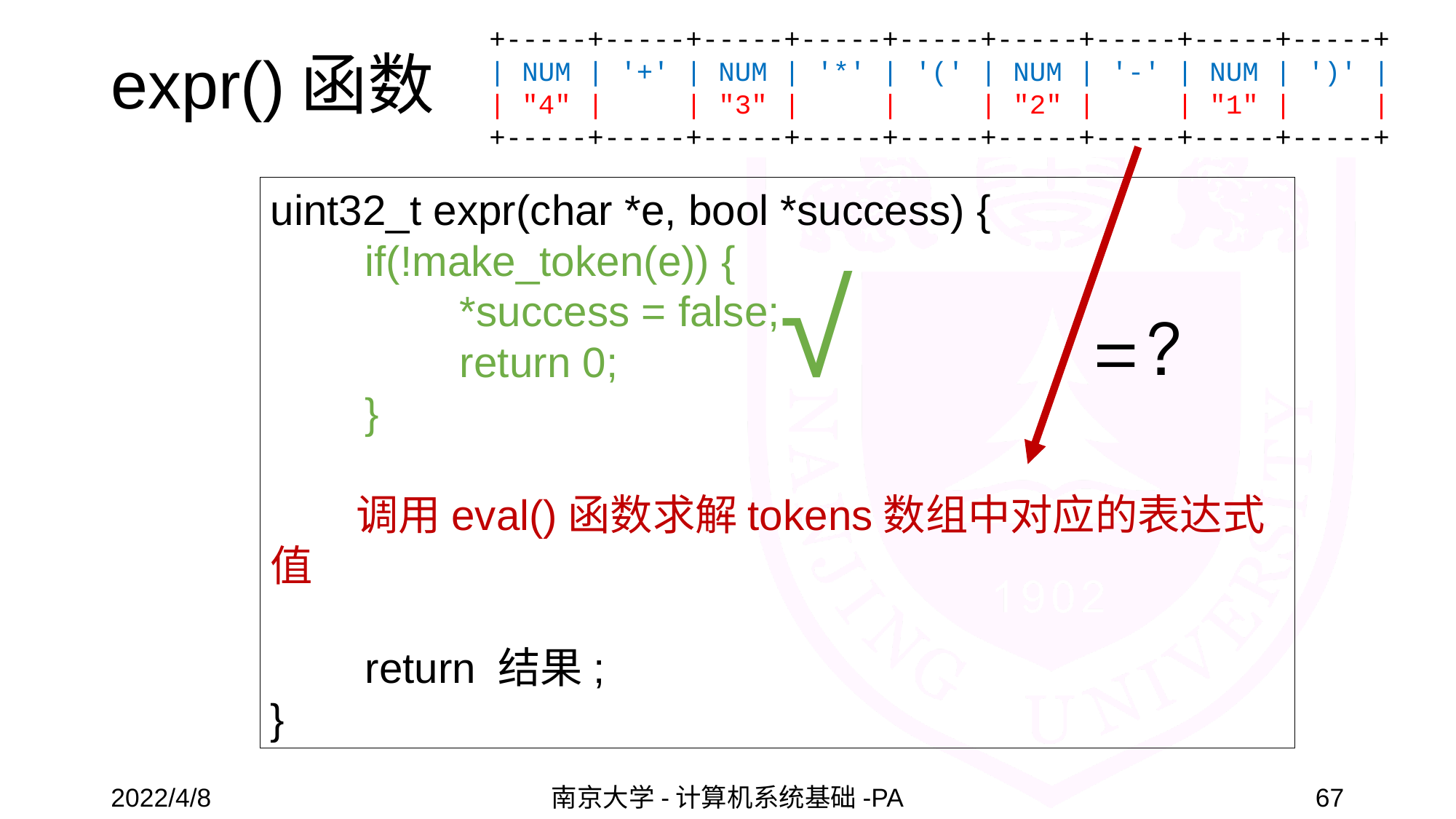

+-----+-----+-----+-----+-----+-----+-----+-----+-----+
| NUM | '+' | NUM | '*' | '(' | NUM | '-' | NUM | ')' |
| "4" |     | "3" |     |     | "2" |     | "1" |     |
+-----+-----+-----+-----+-----+-----+-----+-----+-----+
# expr()函数
uint32_t expr(char *e, bool *success) {
        if(!make_token(e)) {
                *success = false;
                return 0;
        }

        调用eval()函数求解tokens数组中对应的表达式值

        return 结果;
}
√
=?
2022/4/8
南京大学-计算机系统基础-PA
67